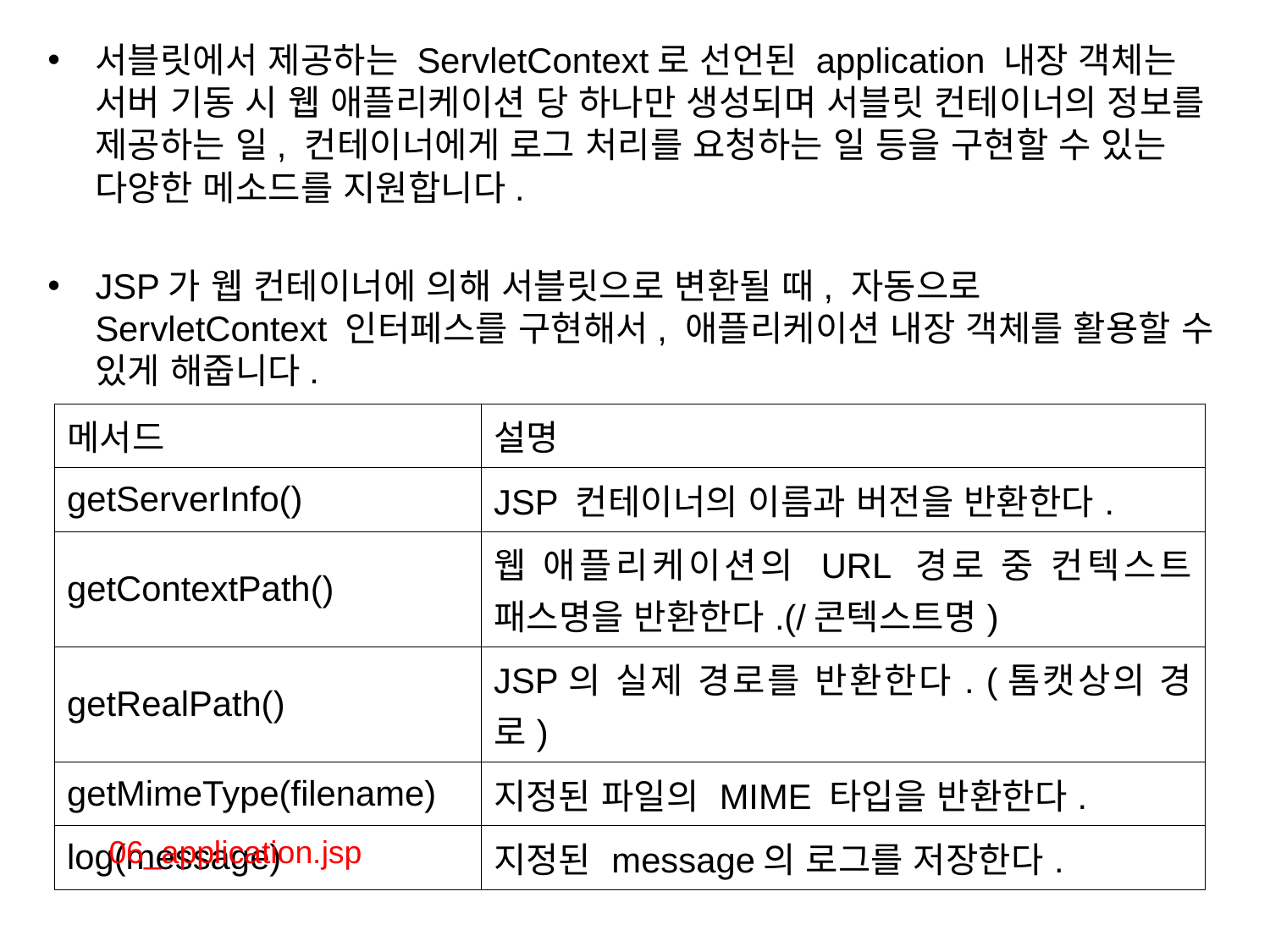

서블릿에서 제공하는 ServletContext로 선언된 application 내장 객체는 서버 기동 시 웹 애플리케이션 당 하나만 생성되며 서블릿 컨테이너의 정보를 제공하는 일, 컨테이너에게 로그 처리를 요청하는 일 등을 구현할 수 있는 다양한 메소드를 지원합니다.

JSP가 웹 컨테이너에 의해 서블릿으로 변환될 때, 자동으로 ServletContext 인터페스를 구현해서, 애플리케이션 내장 객체를 활용할 수 있게 해줍니다.
| 메서드 | 설명 |
| --- | --- |
| getServerInfo() | JSP 컨테이너의 이름과 버전을 반환한다. |
| getContextPath() | 웹 애플리케이션의 URL 경로 중 컨텍스트 패스명을 반환한다.(/콘텍스트명) |
| getRealPath() | JSP의 실제 경로를 반환한다. (톰캣상의 경로) |
| getMimeType(filename) | 지정된 파일의 MIME 타입을 반환한다. |
| log(message) | 지정된 message의 로그를 저장한다. |

06_application.jsp